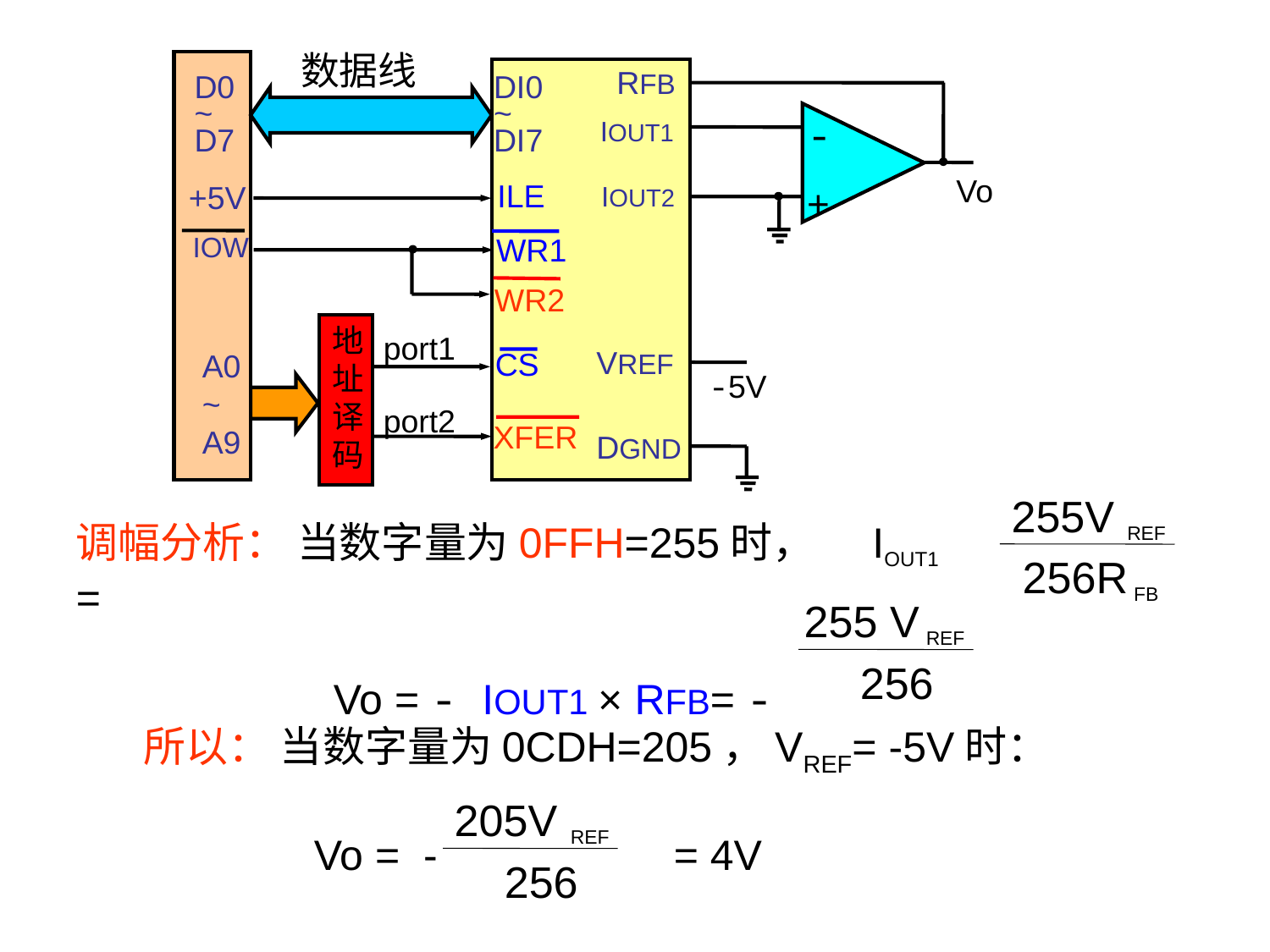

数据线

RFB
D0
~
D7
DI0
~
DI7

-
IOUT1

Vo
ILE
+5V
IOUT2
+

IOW

WR1

 WR2

地
址
译
码
port1
VREF
CS
A0
~
A9

-5V

port2
XFER

DGND

调幅分析： 当数字量为0FFH=255时，     IOUT1 =

           Vo = - IOUT1 × RFB= -
255V
REF

256R
FB
255 V
REF

256

所以： 当数字量为0CDH=205，VREF= -5V时：

         Vo =  -                    = 4V
205V
REF

256
38